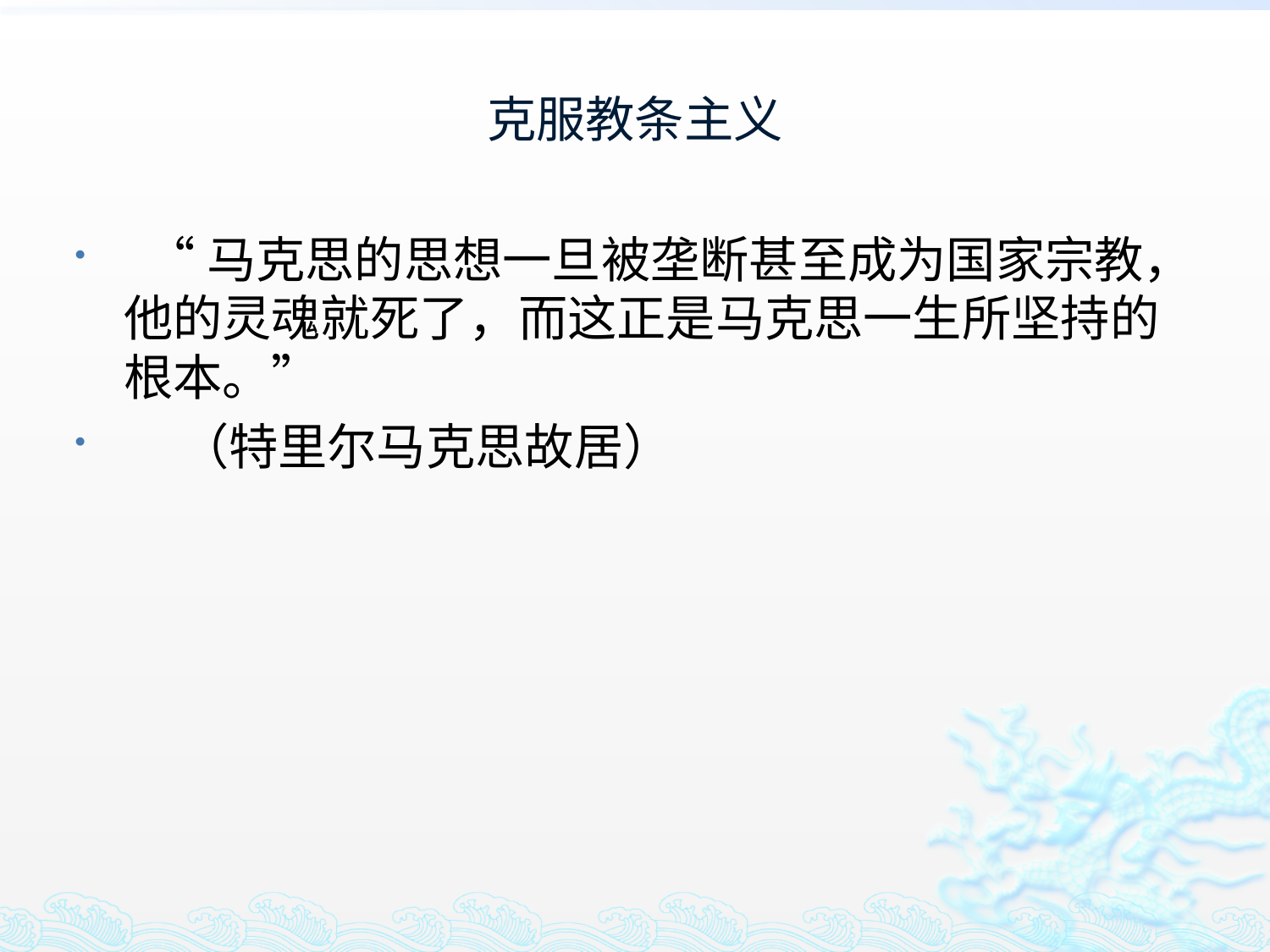

# 克服教条主义
  “马克思的思想一旦被垄断甚至成为国家宗教，他的灵魂就死了，而这正是马克思一生所坚持的根本。”
    （特里尔马克思故居）